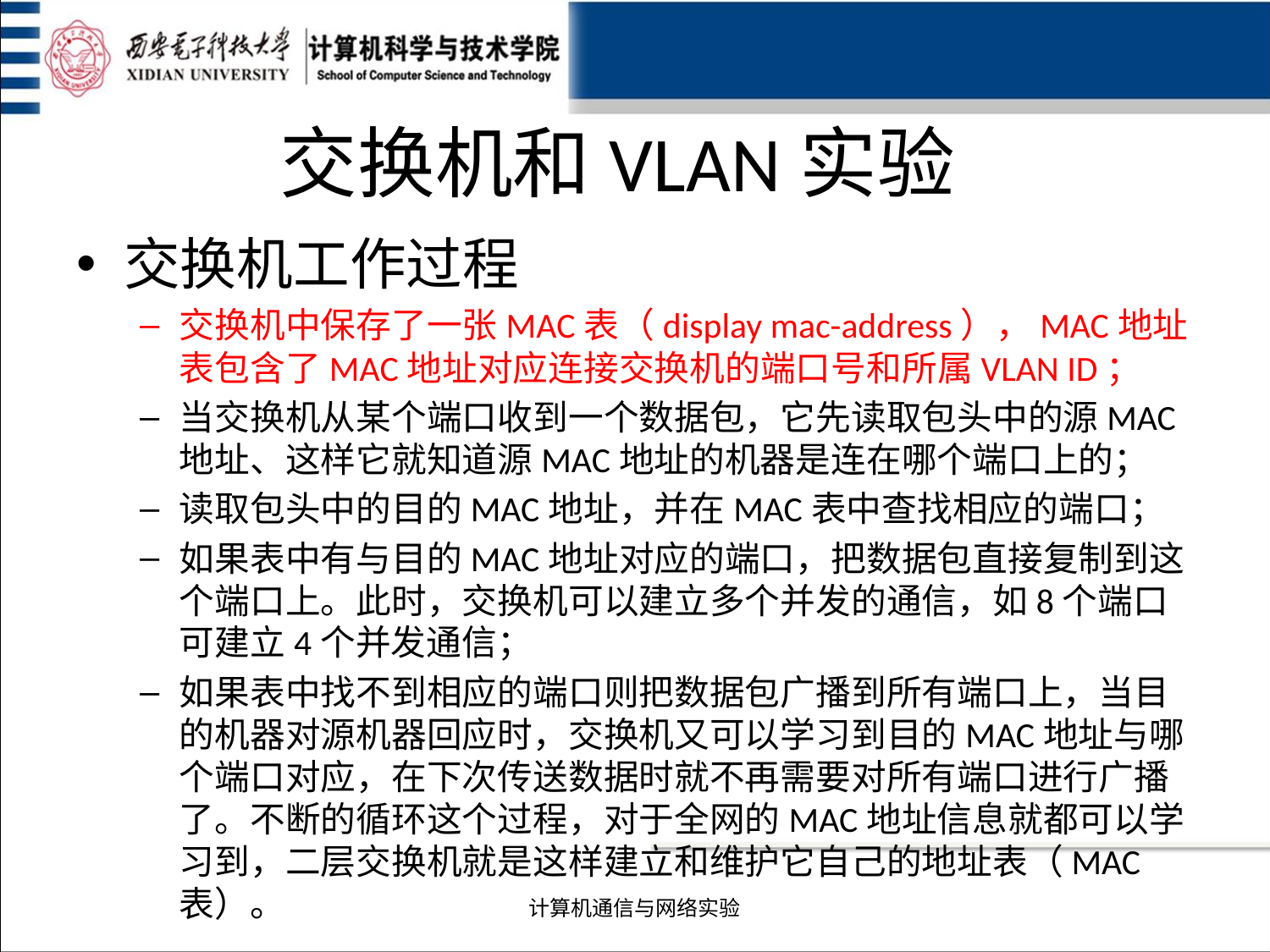

# 交换机和VLAN实验
交换机工作过程
交换机中保存了一张MAC表（display mac-address），MAC地址表包含了MAC地址对应连接交换机的端口号和所属VLAN ID；
当交换机从某个端口收到一个数据包，它先读取包头中的源MAC地址、这样它就知道源MAC地址的机器是连在哪个端口上的；
读取包头中的目的MAC地址，并在MAC表中查找相应的端口；
如果表中有与目的MAC地址对应的端口，把数据包直接复制到这个端口上。此时，交换机可以建立多个并发的通信，如8个端口可建立4个并发通信；
如果表中找不到相应的端口则把数据包广播到所有端口上，当目的机器对源机器回应时，交换机又可以学习到目的MAC地址与哪个端口对应，在下次传送数据时就不再需要对所有端口进行广播了。不断的循环这个过程，对于全网的MAC地址信息就都可以学习到，二层交换机就是这样建立和维护它自己的地址表（MAC表）。
计算机通信与网络实验